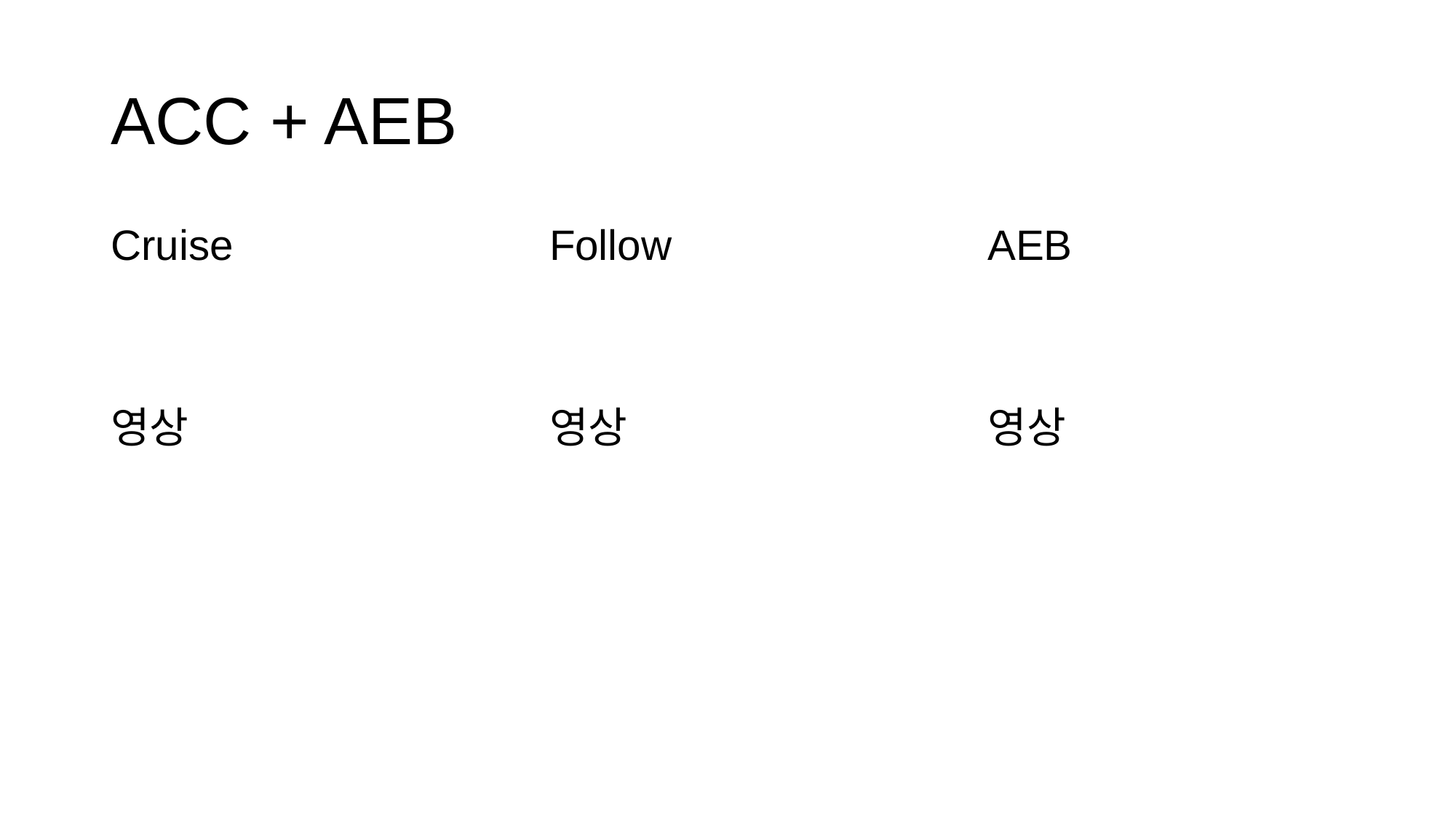

# ACC + AEB
Cruise

영상
Follow

영상
AEB

영상